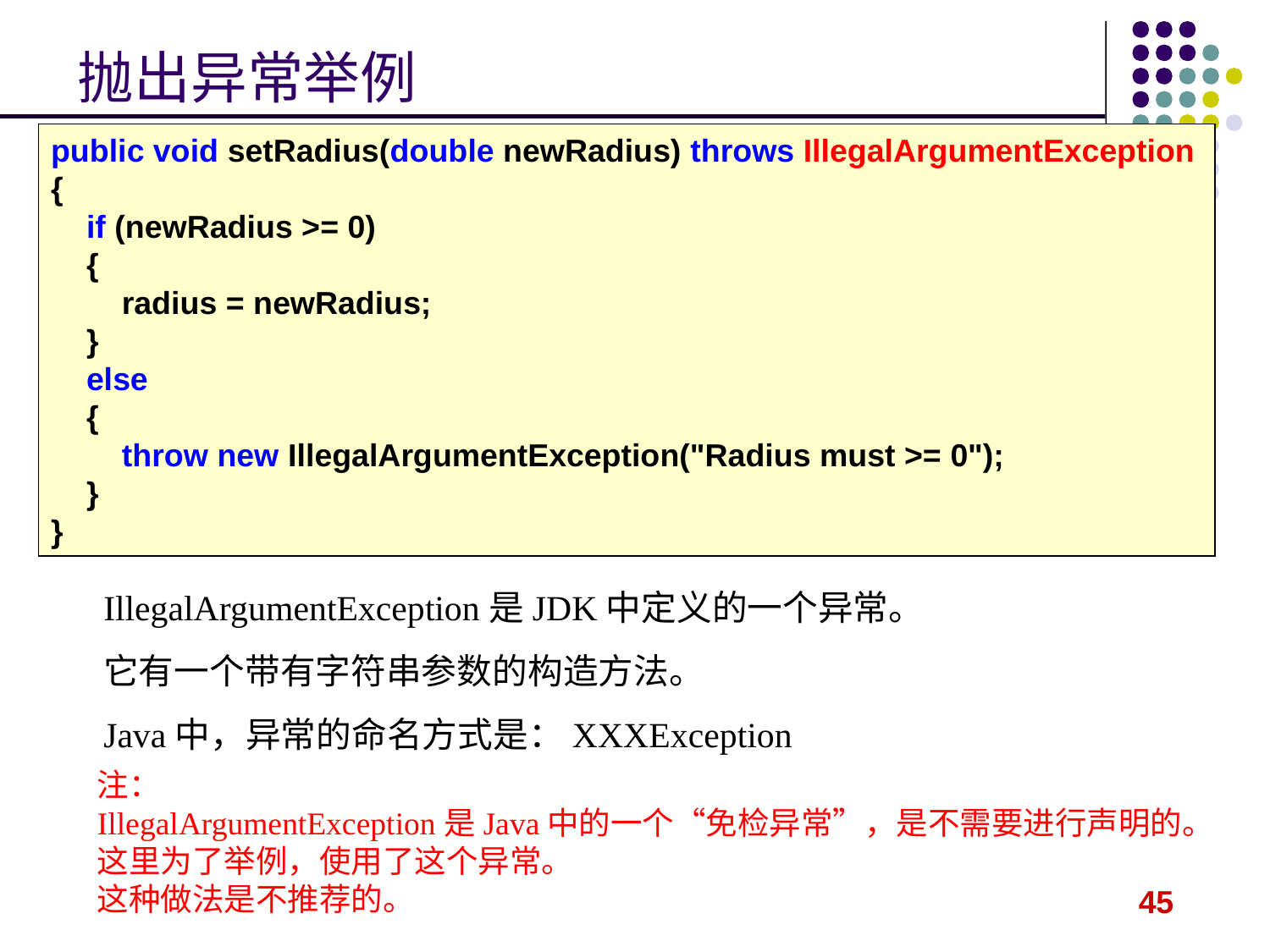

抛出异常举例
public void setRadius(double newRadius) throws IllegalArgumentException
{
    if (newRadius >= 0)
    {
        radius = newRadius;
    }
    else
    {
        throw new IllegalArgumentException("Radius must >= 0");
    }
}

IllegalArgumentException是JDK中定义的一个异常。
它有一个带有字符串参数的构造方法。
Java中，异常的命名方式是：XXXException
注：
IllegalArgumentException是Java中的一个“免检异常”，是不需要进行声明的。
这里为了举例，使用了这个异常。
这种做法是不推荐的。